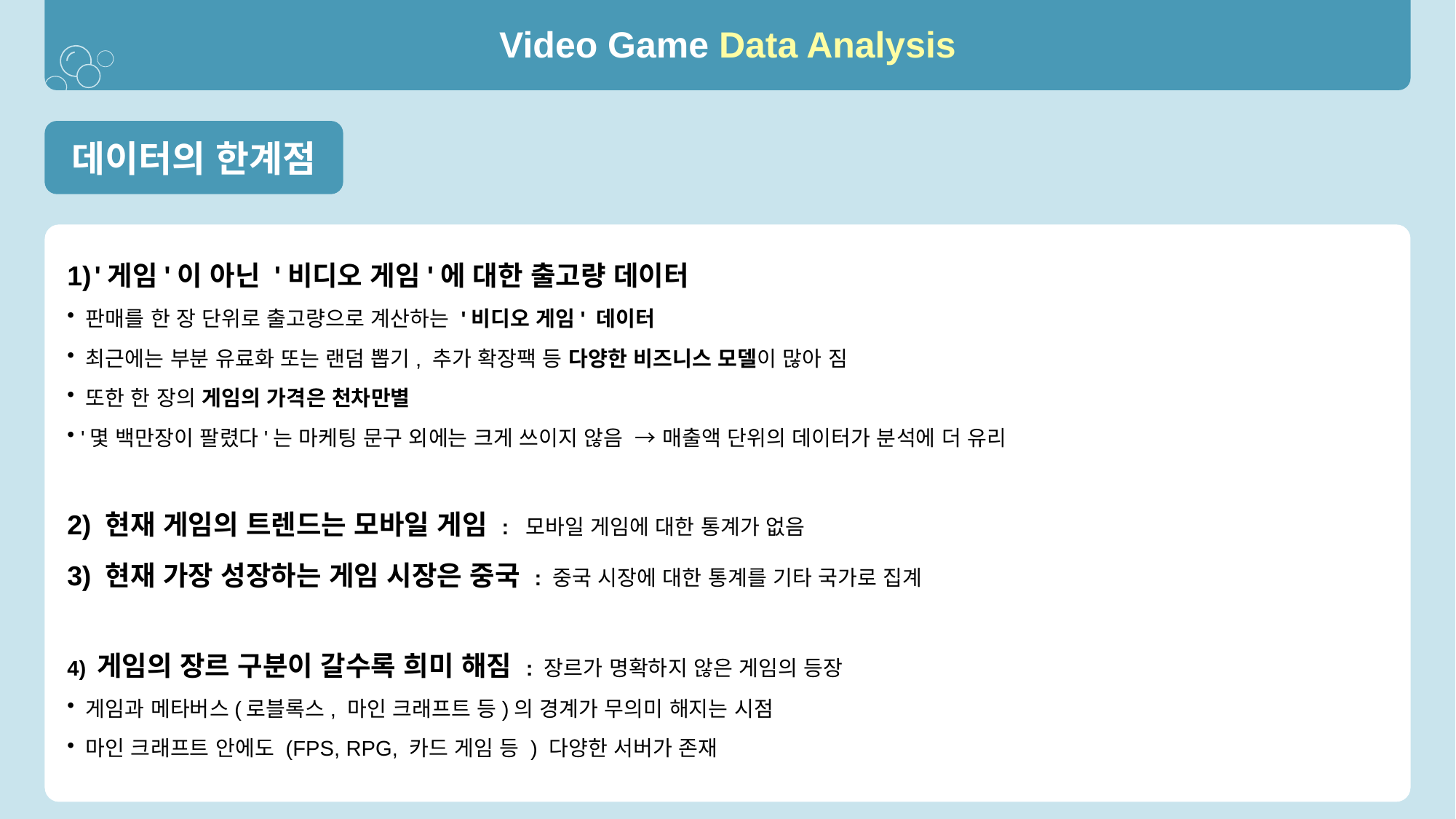

Video Game Data Analysis

데이터의 한계점

'게임'이 아닌 '비디오 게임'에 대한 출고량 데이터
 판매를 한 장 단위로 출고량으로 계산하는 '비디오 게임' 데이터
 최근에는 부분 유료화 또는 랜덤 뽑기, 추가 확장팩 등 다양한 비즈니스 모델이 많아 짐
 또한 한 장의 게임의 가격은 천차만별
 '몇 백만장이 팔렸다'는 마케팅 문구 외에는 크게 쓰이지 않음  → 매출액 단위의 데이터가 분석에 더 유리

2) 현재 게임의 트렌드는 모바일 게임 :  모바일 게임에 대한 통계가 없음
3) 현재 가장 성장하는 게임 시장은 중국 : 중국 시장에 대한 통계를 기타 국가로 집계

4) 게임의 장르 구분이 갈수록 희미 해짐 : 장르가 명확하지 않은 게임의 등장
 게임과 메타버스(로블록스, 마인 크래프트 등)의 경계가 무의미 해지는 시점
 마인 크래프트 안에도 (FPS, RPG, 카드 게임 등 ) 다양한 서버가 존재